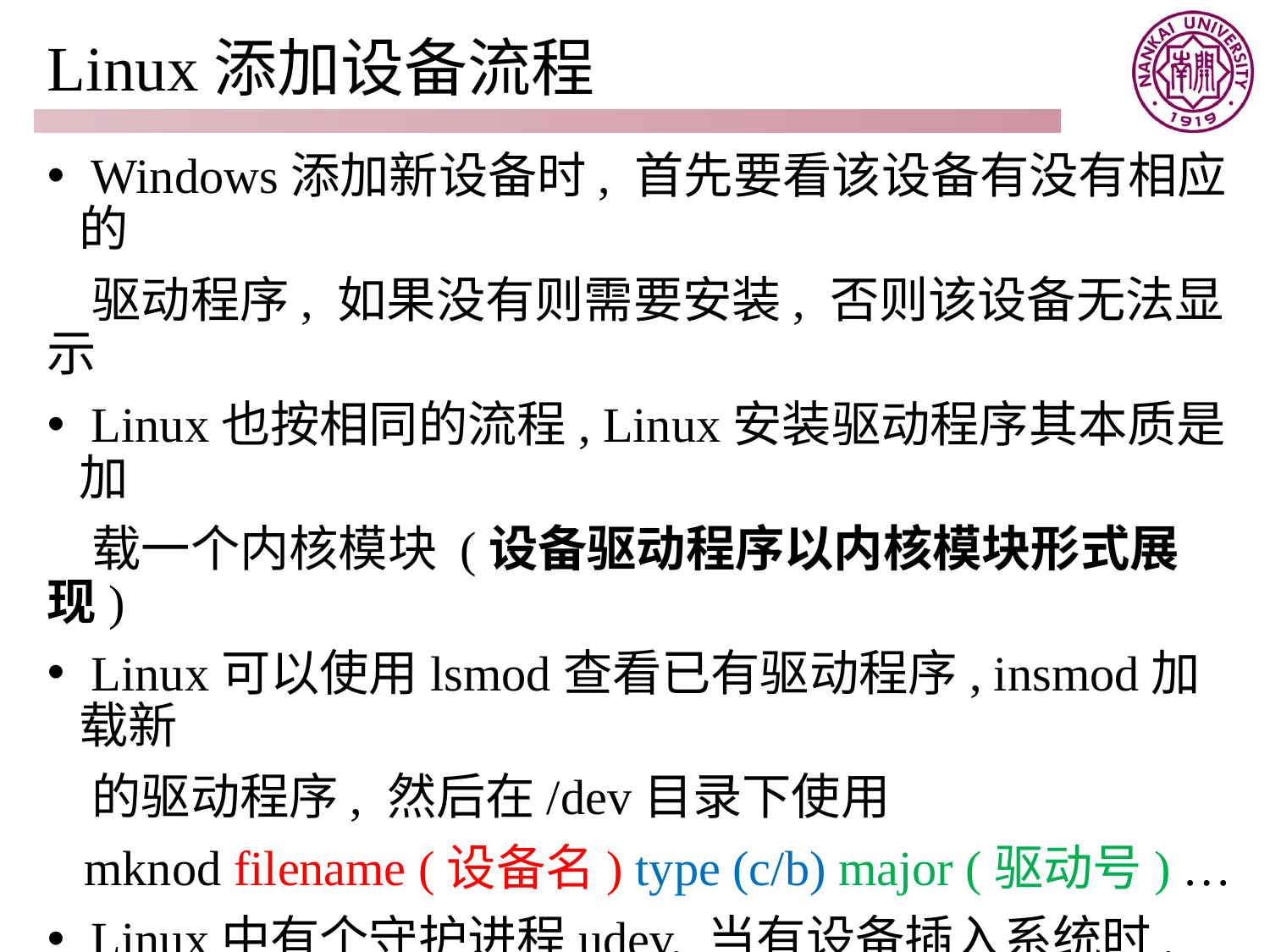

# Linux添加设备流程
 Windows添加新设备时, 首先要看该设备有没有相应的
   驱动程序, 如果没有则需要安装, 否则该设备无法显示
 Linux也按相同的流程, Linux安装驱动程序其本质是加
   载一个内核模块 (设备驱动程序以内核模块形式展现)
 Linux可以使用lsmod查看已有驱动程序, insmod加载新
   的驱动程序, 然后在/dev目录下使用
   mknod filename (设备名) type (c/b) major (驱动号) …
 Linux中有个守护进程udev, 当有设备插入系统时, 其会
   执行上述过程, 并在/dev目录下创建一个设备文件
 当设备文件创建成功后, 用户除了通过o/w/r等文件API
    操作设备外, 还可以使用ioctl对设备属性修改和配置
11